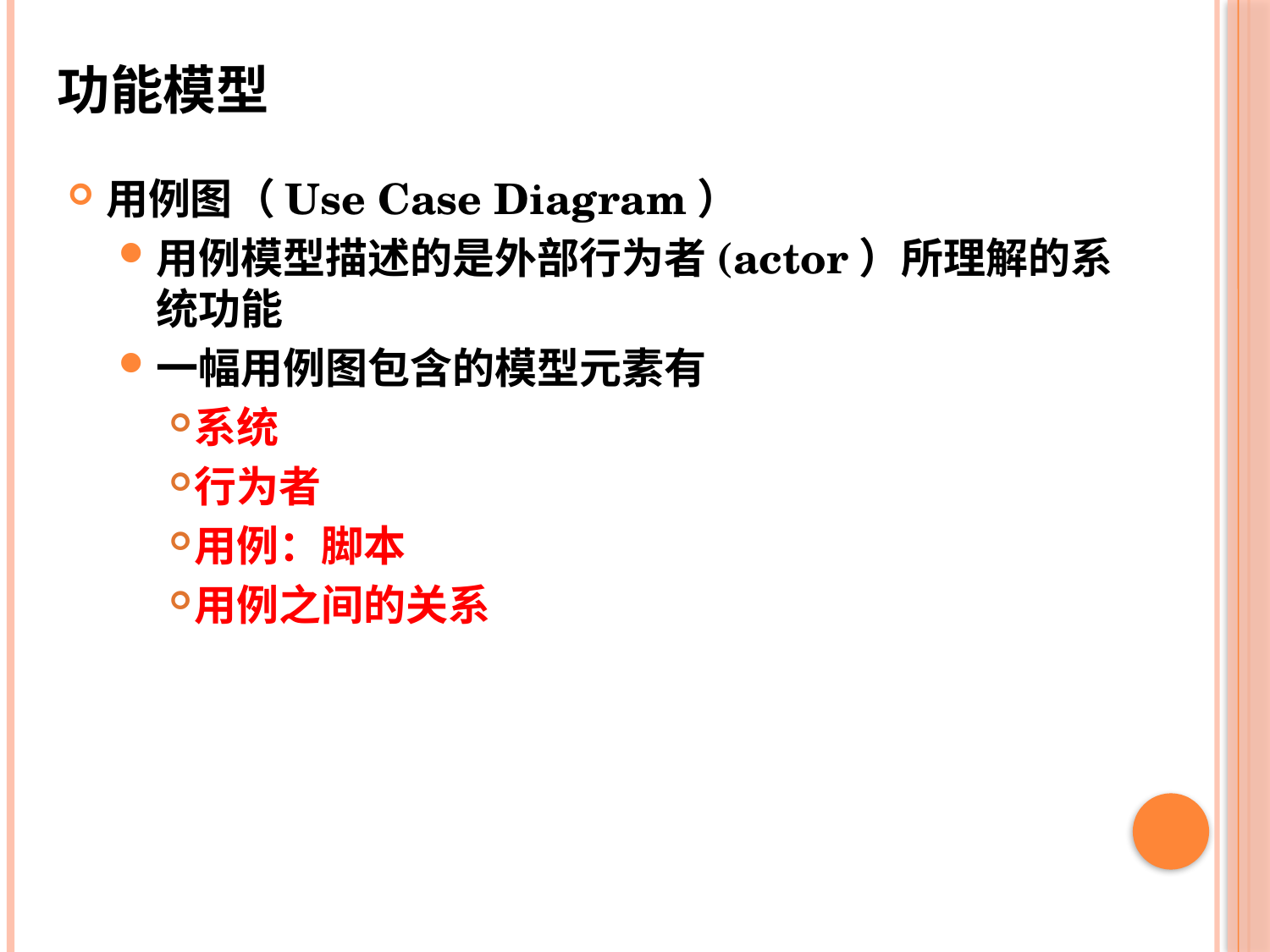

# 功能模型
用例图（Use Case Diagram）
用例模型描述的是外部行为者(actor）所理解的系统功能
一幅用例图包含的模型元素有
系统
行为者
用例：脚本
用例之间的关系